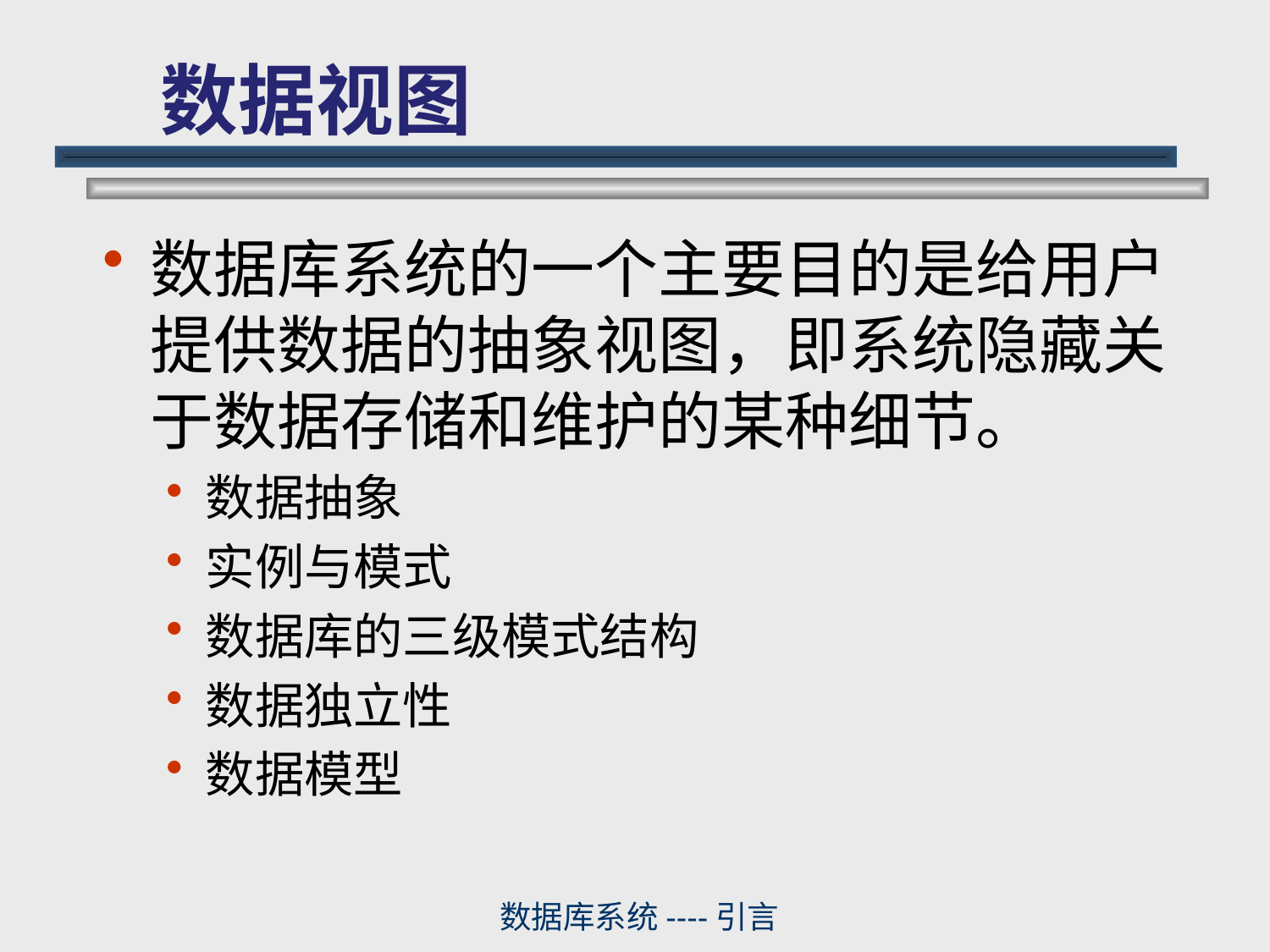

# 数据视图
数据库系统的一个主要目的是给用户提供数据的抽象视图，即系统隐藏关于数据存储和维护的某种细节。
数据抽象
实例与模式
数据库的三级模式结构
数据独立性
数据模型
数据库系统----引言